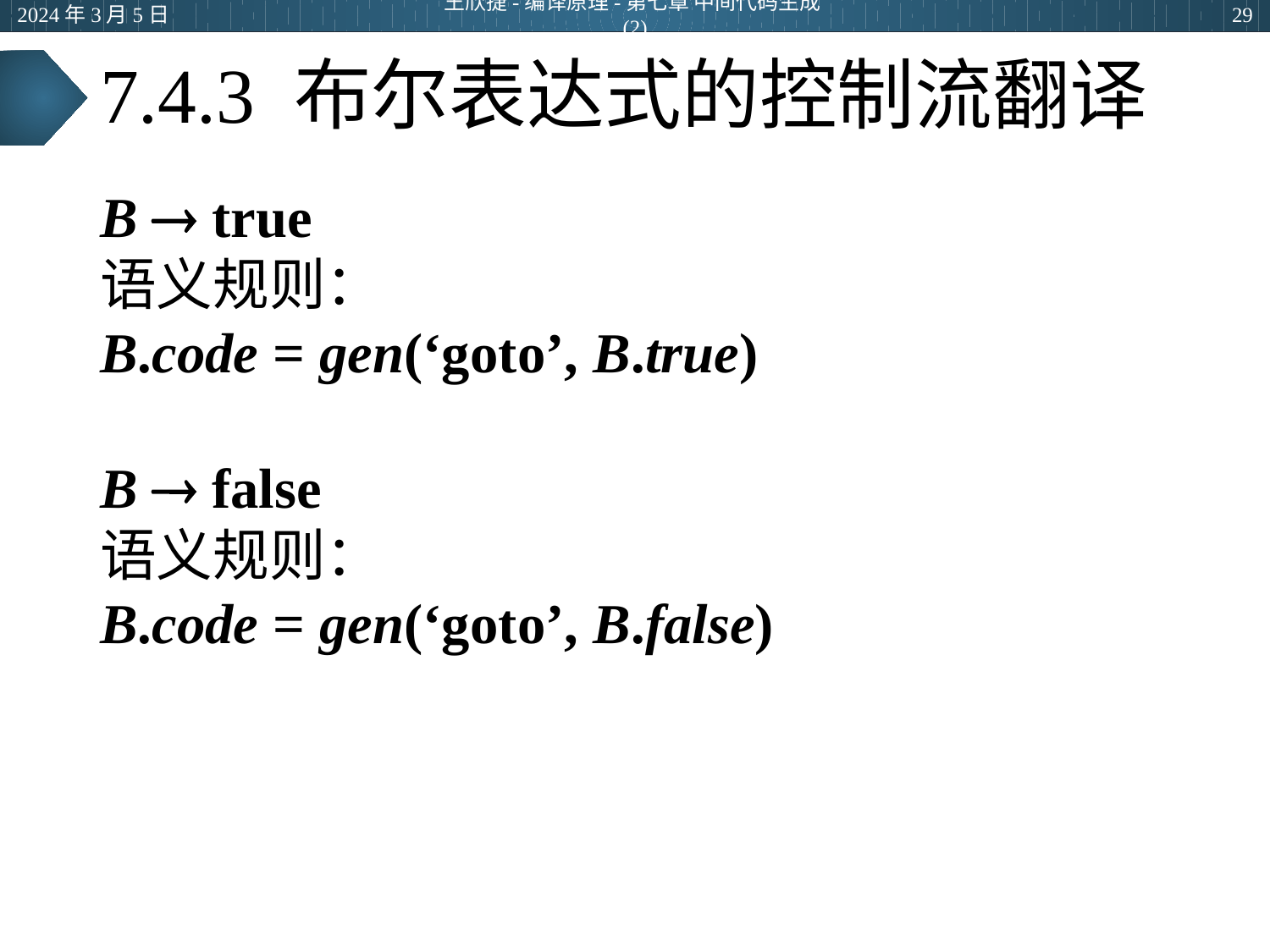

2024年3月5日
王欣捷-编译原理-第七章 中间代码生成(2)
29
# 7.4.3 布尔表达式的控制流翻译
B → true
语义规则：
B.code = gen(‘goto’, B.true)

B → false
语义规则：
B.code = gen(‘goto’, B.false)